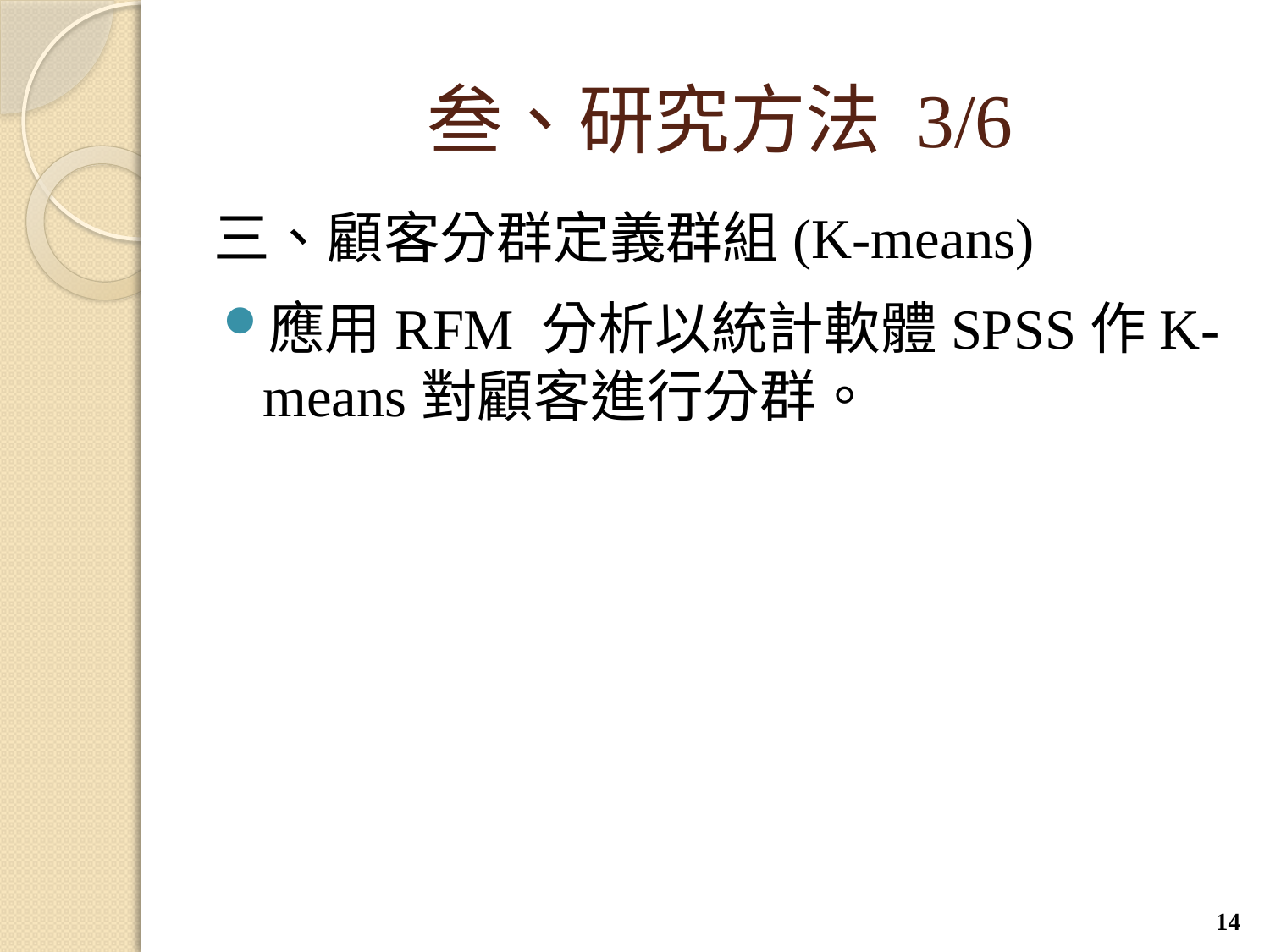

# 叁、研究方法 3/6
三、顧客分群定義群組(K-means)
應用RFM 分析以統計軟體SPSS作K-means對顧客進行分群。
14